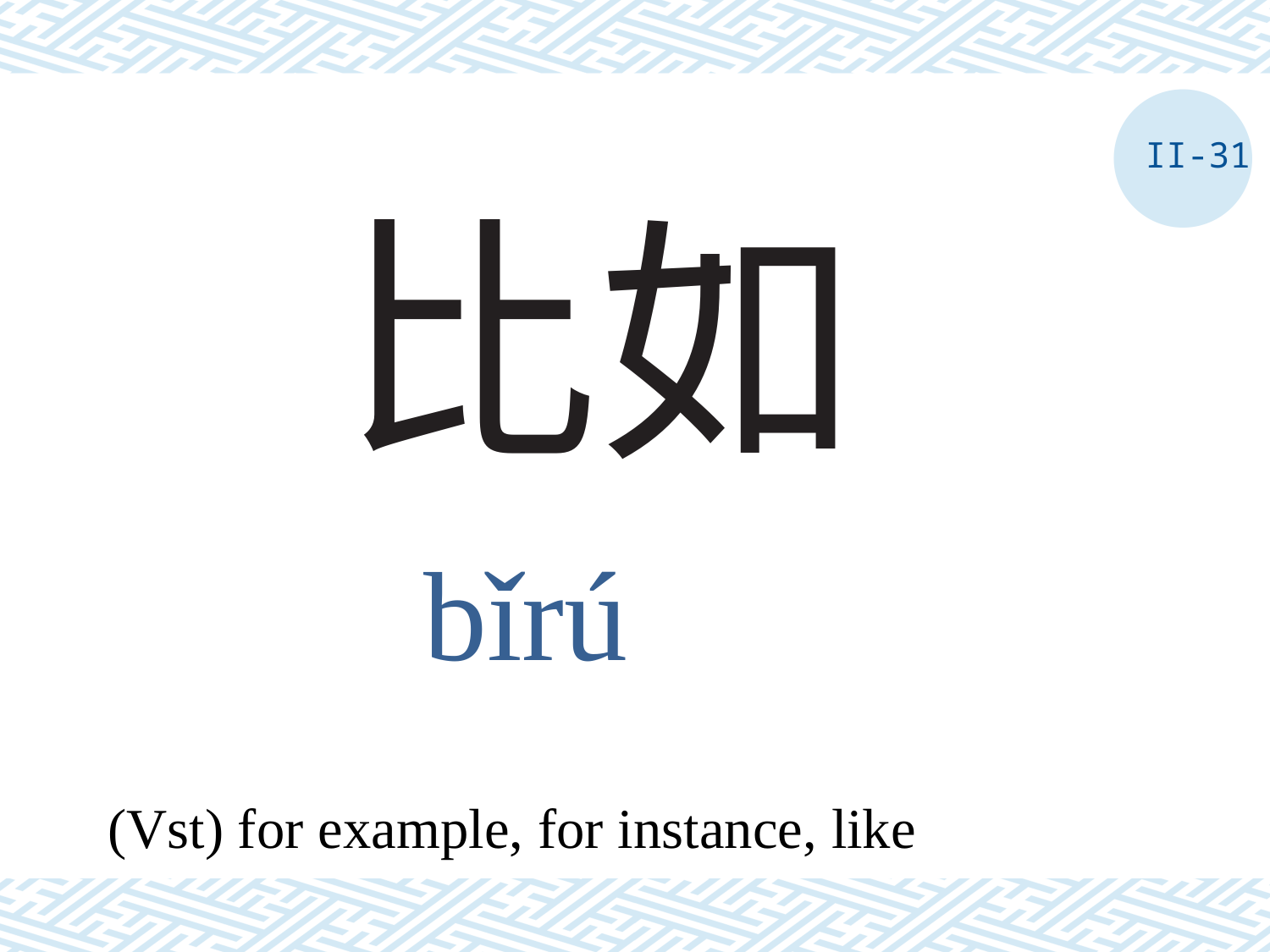

II-31

# 比如
bǐrú
(Vst) for example, for instance, like